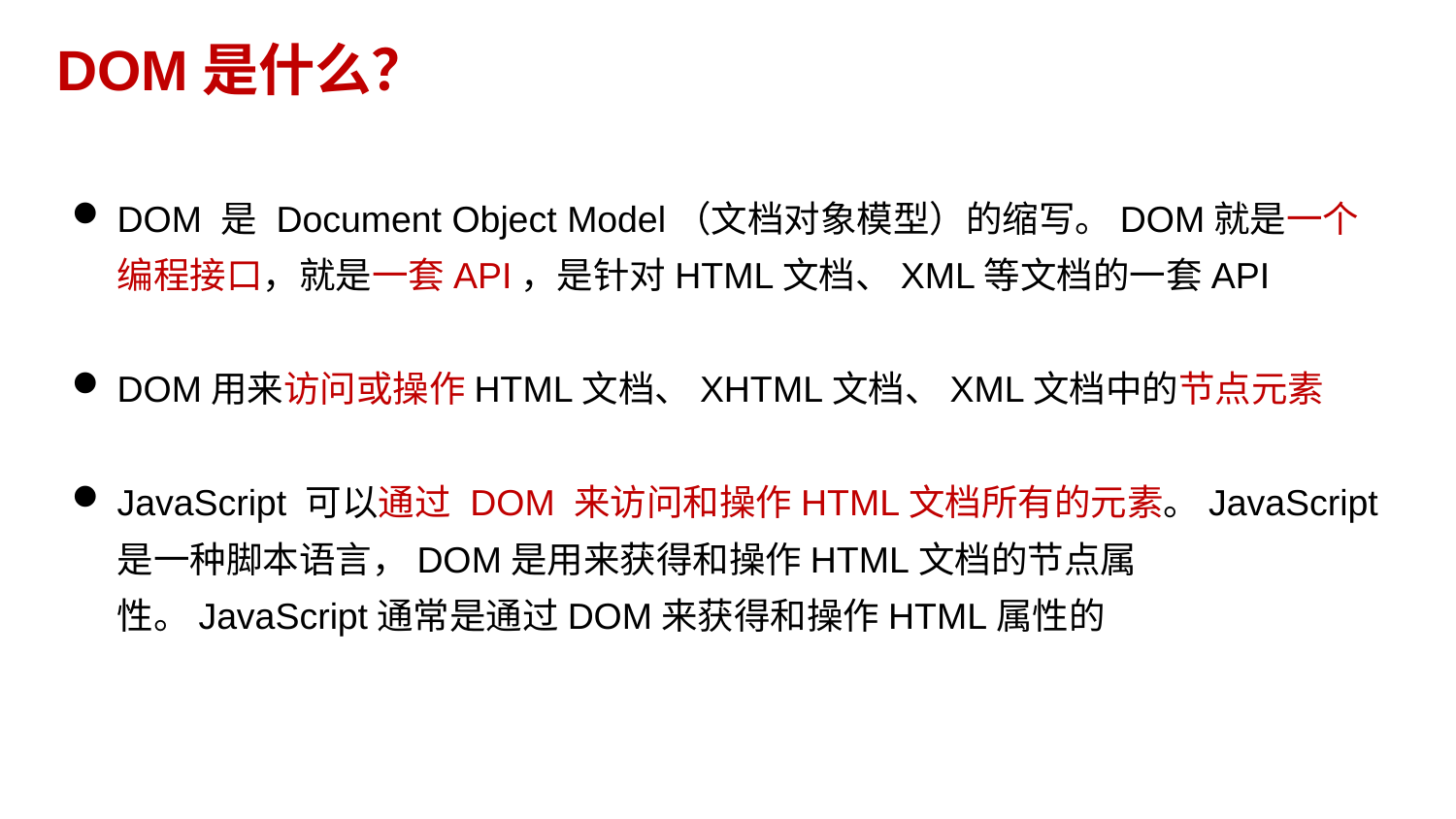

# DOM是什么？
DOM 是 Document Object Model（文档对象模型）的缩写。DOM就是一个编程接口，就是一套API，是针对HTML文档、XML等文档的一套API

DOM用来访问或操作HTML文档、XHTML文档、XML文档中的节点元素

JavaScript 可以通过 DOM 来访问和操作HTML文档所有的元素。JavaScript是一种脚本语言，DOM是用来获得和操作HTML文档的节点属性。JavaScript通常是通过DOM来获得和操作HTML属性的